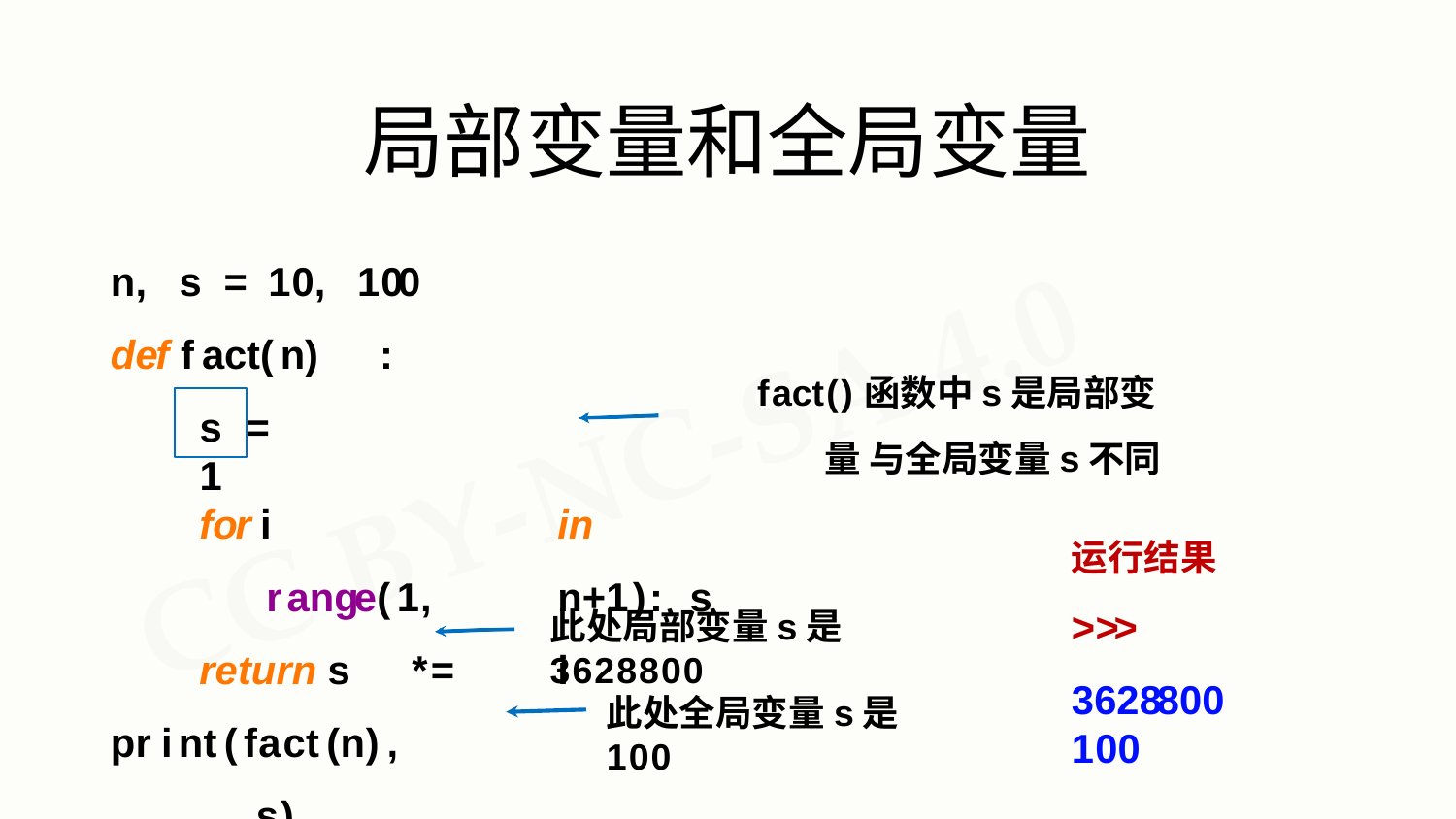

# 局部变量和全局变量
n,	s	=	10,	100

def fact(n)	:
fact()函数中s是局部变量 与全局变量s不同

s	=	1
for i		in range(1,	n+1): s	*=	i

运行结果
>>>
3628800	100
此处局部变量s是3628800
return s print(fact(n),	s)
此处全局变量s是100